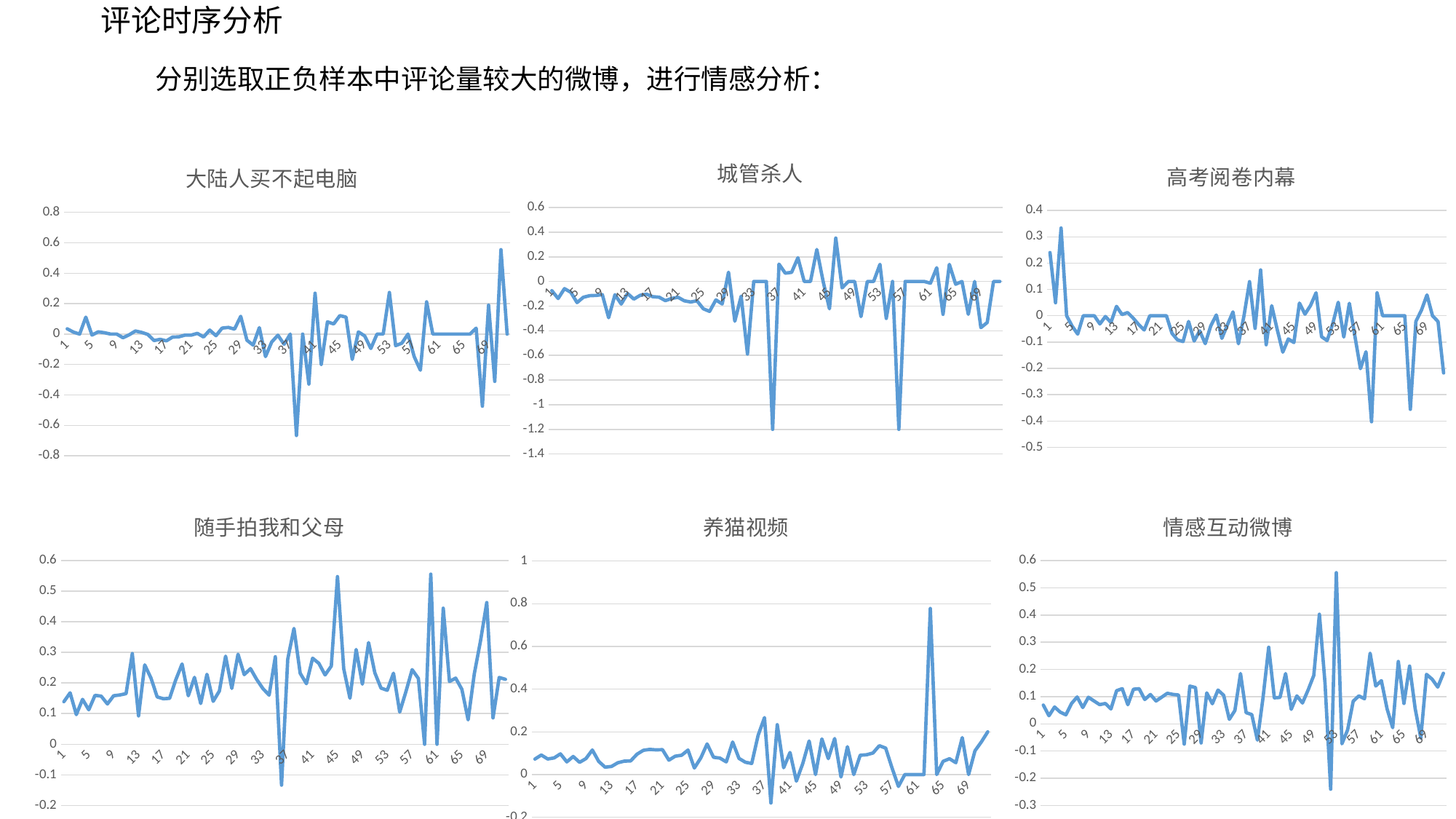

评论时序分析
分别选取正负样本中评论量较大的微博，进行情感分析：

### Chart: 城管杀人

| Category | sentiment |
|---|---|
| 1 | -0.0746762793327678 |
| 2 | -0.137952396841285 |
| 3 | -0.0581762775433661 |
| 4 | -0.0873715124816446 |
| 5 | -0.17134139009139 |
| 6 | -0.128007355478929 |
| 7 | -0.115255849109669 |
| 8 | -0.113498207885304 |
| 9 | -0.106602254428341 |
| 10 | -0.29433697089947 |
| 11 | -0.107314814814814 |
| 12 | -0.183333333333333 |
| 13 | -0.0976024187452758 |
| 14 | -0.143118753674309 |
| 15 | -0.112211891159142 |
| 16 | -0.103040430963356 |
| 17 | -0.123516368367191 |
| 18 | -0.127800089245872 |
| 19 | -0.155669727578818 |
| 20 | -0.137535879174137 |
| 21 | -0.128198167449339 |
| 22 | -0.15686298805864 |
| 23 | -0.166442247332078 |
| 24 | -0.156784327021051 |
| 25 | -0.221770950243172 |
| 26 | -0.242936026936026 |
| 27 | -0.149761051373954 |
| 28 | -0.18287037037037 |
| 29 | 0.075042735042735 |
| 30 | -0.322493224932249 |
| 31 | -0.119153439153439 |
| 32 | -0.588888888888888 |
| 33 | 0.0 |
| 34 | 0.0 |
| 35 | 0.0 |
| 36 | -1.2 |
| 37 | 0.14074074074074 |
| 38 | 0.0674074074074074 |
| 39 | 0.074074074074074 |
| 40 | 0.192592592592592 |
| 41 | 0.0 |
| 42 | 0.0 |
| 43 | 0.259259259259259 |
| 44 | 0.0 |
| 45 | -0.222222222222222 |
| 46 | 0.351851851851851 |
| 47 | -0.0518518518518518 |
| 48 | 0.0 |
| 49 | 0.0 |
| 50 | -0.285185185185185 |
| 51 | 0.0 |
| 52 | 0.0 |
| 53 | 0.138888888888888 |
| 54 | -0.3 |
| 55 | 0.0 |
| 56 | -1.2 |
| 57 | 0.0 |
| 58 | 0.0 |
| 59 | 0.0 |
| 60 | 0.0 |
| 61 | -0.0138888888888888 |
| 62 | 0.111111111111111 |
| 63 | -0.266666666666666 |
| 64 | 0.138888888888888 |
| 65 | -0.0222222222222222 |
| 66 | 0.0 |
| 67 | -0.266666666666666 |
| 68 | 0.0 |
| 69 | -0.375 |
| 70 | -0.333333333333333 |
| 71 | 0.0 |
| 72 | 0.0 |

### Chart: 高考阅卷内幕

| Category | sentiment |
|---|---|
| 1 | 0.24 |
| 2 | 0.0493827160493827 |
| 3 | 0.333333333333333 |
| 4 | 0.0 |
| 5 | -0.0393995859213249 |
| 6 | -0.0696557410843124 |
| 7 | 0.0 |
| 8 | 0.0 |
| 9 | 0.0 |
| 10 | -0.0311164021164021 |
| 11 | -0.00277235666579926 |
| 12 | -0.0254888428801472 |
| 13 | 0.0356271876271876 |
| 14 | 0.00439360929557008 |
| 15 | 0.0120759538285311 |
| 16 | -0.00871507373635032 |
| 17 | -0.0333504571086808 |
| 18 | -0.0539290423980147 |
| 19 | 0.0 |
| 20 | 0.0 |
| 21 | 0.0 |
| 22 | 0.0 |
| 23 | -0.0669012392573209 |
| 24 | -0.0917723973973974 |
| 25 | -0.0978448754053592 |
| 26 | -0.0217926259592926 |
| 27 | -0.095905248433984 |
| 28 | -0.057422568767598 |
| 29 | -0.105843086954198 |
| 30 | -0.0383263646922183 |
| 31 | 0.00291692244730919 |
| 32 | -0.0857924618036977 |
| 33 | -0.0346269216347956 |
| 34 | 0.0145232804232804 |
| 35 | -0.106410256410256 |
| 36 | 0.0 |
| 37 | 0.129629629629629 |
| 38 | -0.0479797979797979 |
| 39 | 0.174074074074074 |
| 40 | -0.109999999999999 |
| 41 | 0.0381481481481481 |
| 42 | -0.0530763416477701 |
| 43 | -0.138310185185185 |
| 44 | -0.0880728185812931 |
| 45 | -0.101679012345679 |
| 46 | 0.048013468013468 |
| 47 | 0.00600389863547759 |
| 48 | 0.0386752136752136 |
| 49 | 0.0873015873015873 |
| 50 | -0.0798456790123456 |
| 51 | -0.0943355119825708 |
| 52 | -0.0310185185185184 |
| 53 | 0.0510721247563352 |
| 54 | -0.0809095860566448 |
| 55 | 0.0472463768115942 |
| 56 | -0.0776167471819645 |
| 57 | -0.200960648148148 |
| 58 | -0.136752136752136 |
| 59 | -0.402539682539682 |
| 60 | 0.0871252204585538 |
| 61 | 0.0 |
| 62 | 0.0 |
| 63 | 0.0 |
| 64 | 0.0 |
| 65 | 0.0 |
| 66 | -0.355446623093681 |
| 67 | -0.0216049382716049 |
| 68 | 0.0208333333333333 |
| 69 | 0.0792592592592592 |
| 70 | 0.0 |
| 71 | -0.0222222222222222 |
| 72 | -0.217283950617283 |

### Chart: 大陆人买不起电脑

| Category | sentiment |
|---|---|
| 1 | 0.0346388232203834 |
| 2 | 0.0128525419829767 |
| 3 | 0.0 |
| 4 | 0.111111111111111 |
| 5 | -0.00656707127295361 |
| 6 | 0.0149395499852924 |
| 7 | 0.00901165674603173 |
| 8 | 0.0 |
| 9 | 0.0 |
| 10 | -0.0242640485312899 |
| 11 | -0.00476622460617598 |
| 12 | 0.0201203371830612 |
| 13 | 0.0111844517785111 |
| 14 | -0.0021123321123321 |
| 15 | -0.042453019521985 |
| 16 | -0.0345263871930538 |
| 17 | -0.0443752930145334 |
| 18 | -0.0199101366820752 |
| 19 | -0.01831027606678 |
| 20 | -0.0068107156291179 |
| 21 | -0.00706258330304132 |
| 22 | 0.00456306536951699 |
| 23 | -0.0191786806465705 |
| 24 | 0.0261324663734302 |
| 25 | -0.0106764714674319 |
| 26 | 0.0395330824196803 |
| 27 | 0.0436251920122887 |
| 28 | 0.0327513227513227 |
| 29 | 0.116691468253968 |
| 30 | -0.0404963112005365 |
| 31 | -0.0724590869939707 |
| 32 | 0.0423627075351213 |
| 33 | -0.14789886039886 |
| 34 | -0.052219742063492 |
| 35 | -0.0074074074074074 |
| 36 | -0.0670781893004115 |
| 37 | 0.0 |
| 38 | -0.666666666666666 |
| 39 | 0.0 |
| 40 | -0.328888888888888 |
| 41 | 0.268888888888888 |
| 42 | -0.199259259259259 |
| 43 | 0.0802777777777777 |
| 44 | 0.0666666666666666 |
| 45 | 0.121296296296296 |
| 46 | 0.111111111111111 |
| 47 | -0.166666666666666 |
| 48 | 0.0138888888888888 |
| 49 | -0.0119047619047618 |
| 50 | -0.0944444444444444 |
| 51 | 0.0 |
| 52 | 0.0 |
| 53 | 0.273809523809523 |
| 54 | -0.0761904761904761 |
| 55 | -0.06 |
| 56 | 0.0 |
| 57 | -0.148148148148148 |
| 58 | -0.2375 |
| 59 | 0.212191358024691 |
| 60 | 0.0 |
| 61 | 0.0 |
| 62 | 0.0 |
| 63 | 0.0 |
| 64 | 0.0 |
| 65 | 0.0 |
| 66 | 0.0 |
| 67 | 0.0388888888888889 |
| 68 | -0.474074074074074 |
| 69 | 0.19074074074074 |
| 70 | -0.311111111111111 |
| 71 | 0.555555555555555 |
| 72 | 0.0 |

### Chart: 养猫视频

| Category |  |
|---|---|
| 1 | 0.0724084760770662 |
| 2 | 0.0913740663740663 |
| 3 | 0.072869722869723 |
| 4 | 0.0777287220995832 |
| 5 | 0.0968699266186111 |
| 6 | 0.0593050868641421 |
| 7 | 0.0845262330797527 |
| 8 | 0.0572497169658742 |
| 9 | 0.0747732200539848 |
| 10 | 0.114875201288244 |
| 11 | 0.061556927297668 |
| 12 | 0.0346743295019157 |
| 13 | 0.0378378378378378 |
| 14 | 0.0553497942386831 |
| 15 | 0.0627240143369175 |
| 16 | 0.0636432350718065 |
| 17 | 0.095216049382716 |
| 18 | 0.113637790332705 |
| 19 | 0.117734567901234 |
| 20 | 0.115646723646723 |
| 21 | 0.116498316498316 |
| 22 | 0.067416934619507 |
| 23 | 0.0859676577986437 |
| 24 | 0.0902991452991453 |
| 25 | 0.11476453829395 |
| 26 | 0.0305796055796055 |
| 27 | 0.0774904214559387 |
| 28 | 0.143326118326118 |
| 29 | 0.0808590102707749 |
| 30 | 0.0771084337349398 |
| 31 | 0.0591944444444444 |
| 32 | 0.152312138728323 |
| 33 | 0.075561797752809 |
| 34 | 0.0576576576576576 |
| 35 | 0.0518518518518518 |
| 36 | 0.183760683760683 |
| 37 | 0.266666666666666 |
| 38 | -0.133333333333333 |
| 39 | 0.233333333333333 |
| 40 | 0.0317460317460317 |
| 41 | 0.103267973856209 |
| 42 | -0.0308243727598566 |
| 43 | 0.0515873015873015 |
| 44 | 0.157264957264957 |
| 45 | 0.0 |
| 46 | 0.166666666666666 |
| 47 | 0.0745862884160756 |
| 48 | 0.168518518518518 |
| 49 | -0.011437908496732 |
| 50 | 0.130246913580246 |
| 51 | 5.04646829375071e-18 |
| 52 | 0.0903703703703703 |
| 53 | 0.0925213675213675 |
| 54 | 0.100877192982456 |
| 55 | 0.135076252723311 |
| 56 | 0.123781676413255 |
| 57 | 0.0303030303030303 |
| 58 | -0.0555555555555555 |
| 59 | 0.0 |
| 60 | 0.0 |
| 61 | 0.0 |
| 62 | 0.0 |
| 63 | 0.777777777777777 |
| 64 | 0.0 |
| 65 | 0.0617283950617284 |
| 66 | 0.074074074074074 |
| 67 | 0.0555555555555555 |
| 68 | 0.172839506172839 |
| 69 | 0.0 |
| 70 | 0.111111111111111 |
| 71 | 0.152777777777777 |
| 72 | 0.2 |

### Chart: 随手拍我和父母

| Category | sentiment |
|---|---|
| 1 | 0.139045635260323 |
| 2 | 0.168059420197784 |
| 3 | 0.0968935059720968 |
| 4 | 0.146629759129759 |
| 5 | 0.112550968399592 |
| 6 | 0.159722222222222 |
| 7 | 0.157197763801537 |
| 8 | 0.131674159708841 |
| 9 | 0.15843776106934 |
| 10 | 0.160970017636684 |
| 11 | 0.165310633213859 |
| 12 | 0.296296296296296 |
| 13 | 0.0925925925925926 |
| 14 | 0.259259259259259 |
| 15 | 0.216225749559082 |
| 16 | 0.154629629629629 |
| 17 | 0.148575498575498 |
| 18 | 0.149985935302391 |
| 19 | 0.210762211486849 |
| 20 | 0.262222222222222 |
| 21 | 0.158333333333333 |
| 22 | 0.218419312169312 |
| 23 | 0.13297199638663 |
| 24 | 0.22831088664422 |
| 25 | 0.14020061728395 |
| 26 | 0.173909465020576 |
| 27 | 0.287551440329218 |
| 28 | 0.182358674463937 |
| 29 | 0.294152046783625 |
| 30 | 0.227415458937198 |
| 31 | 0.246973803071364 |
| 32 | 0.211598728906421 |
| 33 | 0.181845941686367 |
| 34 | 0.160480109739369 |
| 35 | 0.285714285714285 |
| 36 | -0.133333333333333 |
| 37 | 0.277777777777777 |
| 38 | 0.378222222222222 |
| 39 | 0.231746031746031 |
| 40 | 0.197777777777777 |
| 41 | 0.280929866036249 |
| 42 | 0.264351851851851 |
| 43 | 0.226326326326326 |
| 44 | 0.255270655270655 |
| 45 | 0.547619047619047 |
| 46 | 0.246632996632996 |
| 47 | 0.150343915343915 |
| 48 | 0.309649122807017 |
| 49 | 0.19620596205962 |
| 50 | 0.332098765432098 |
| 51 | 0.233235867446393 |
| 52 | 0.183501683501683 |
| 53 | 0.176262626262626 |
| 54 | 0.232016460905349 |
| 55 | 0.105139833711262 |
| 56 | 0.17146747587924 |
| 57 | 0.243716931216931 |
| 58 | 0.214975845410628 |
| 59 | 0.0 |
| 60 | 0.555555555555555 |
| 61 | 0.0 |
| 62 | 0.444444444444444 |
| 63 | 0.204938271604938 |
| 64 | 0.216059757236227 |
| 65 | 0.179365079365079 |
| 66 | 0.0796934865900383 |
| 67 | 0.230140485312899 |
| 68 | 0.337962962962962 |
| 69 | 0.462962962962962 |
| 70 | 0.0859788359788359 |
| 71 | 0.218055555555555 |
| 72 | 0.212121212121212 |

### Chart: 情感互动微博

| Category |  |
|---|---|
| 1 | 0.068958978190486 |
| 2 | 0.0297543334580371 |
| 3 | 0.0618055555555555 |
| 4 | 0.0430224867724867 |
| 5 | 0.0331597222222222 |
| 6 | 0.0745977011494252 |
| 7 | 0.0987465181058497 |
| 8 | 0.0600507054673722 |
| 9 | 0.0976888741330974 |
| 10 | 0.0839326063463995 |
| 11 | 0.0705427596502453 |
| 12 | 0.0747924648786717 |
| 13 | 0.0548059964726631 |
| 14 | 0.121791559000861 |
| 15 | 0.129352259748735 |
| 16 | 0.0702707191496429 |
| 17 | 0.127196001311045 |
| 18 | 0.129099287080507 |
| 19 | 0.0894795657726692 |
| 20 | 0.107614654365556 |
| 21 | 0.0839711934156379 |
| 22 | 0.0978368682072386 |
| 23 | 0.112292002147074 |
| 24 | 0.108198302469135 |
| 25 | 0.105869428750784 |
| 26 | -0.0744801279685 |
| 27 | 0.138624338624338 |
| 28 | 0.133333333333333 |
| 29 | -0.07008547008547 |
| 30 | 0.113756613756613 |
| 31 | 0.0738095238095238 |
| 32 | 0.124054982817869 |
| 33 | 0.104834307992202 |
| 34 | 0.0164868752247393 |
| 35 | 0.0488683127572016 |
| 36 | 0.184722222222222 |
| 37 | 0.041025641025641 |
| 38 | 0.0342857142857142 |
| 39 | -0.0597222222222222 |
| 40 | 0.0962962962962963 |
| 41 | 0.281481481481481 |
| 42 | 0.0956597222222222 |
| 43 | 0.0970065956367326 |
| 44 | 0.184535412605588 |
| 45 | 0.0533875338753387 |
| 46 | 0.102701525054466 |
| 47 | 0.0766369745272698 |
| 48 | 0.124691358024691 |
| 49 | 0.177777777777777 |
| 50 | 0.402777777777777 |
| 51 | 0.148148148148148 |
| 52 | -0.24 |
| 53 | 0.555555555555555 |
| 54 | -0.0733333333333333 |
| 55 | -0.0222222222222222 |
| 56 | 0.0833333333333333 |
| 57 | 0.102564102564102 |
| 58 | 0.092063492063492 |
| 59 | 0.259595959595959 |
| 60 | 0.138888888888888 |
| 61 | 0.158730158730158 |
| 62 | 0.0555555555555555 |
| 63 | -0.0138888888888888 |
| 64 | 0.229166666666666 |
| 65 | 0.075 |
| 66 | 0.212121212121212 |
| 67 | 0.0555555555555555 |
| 68 | -0.0519493177387914 |
| 69 | 0.181818181818181 |
| 70 | 0.164052287581699 |
| 71 | 0.135 |
| 72 | 0.185714285714285 |